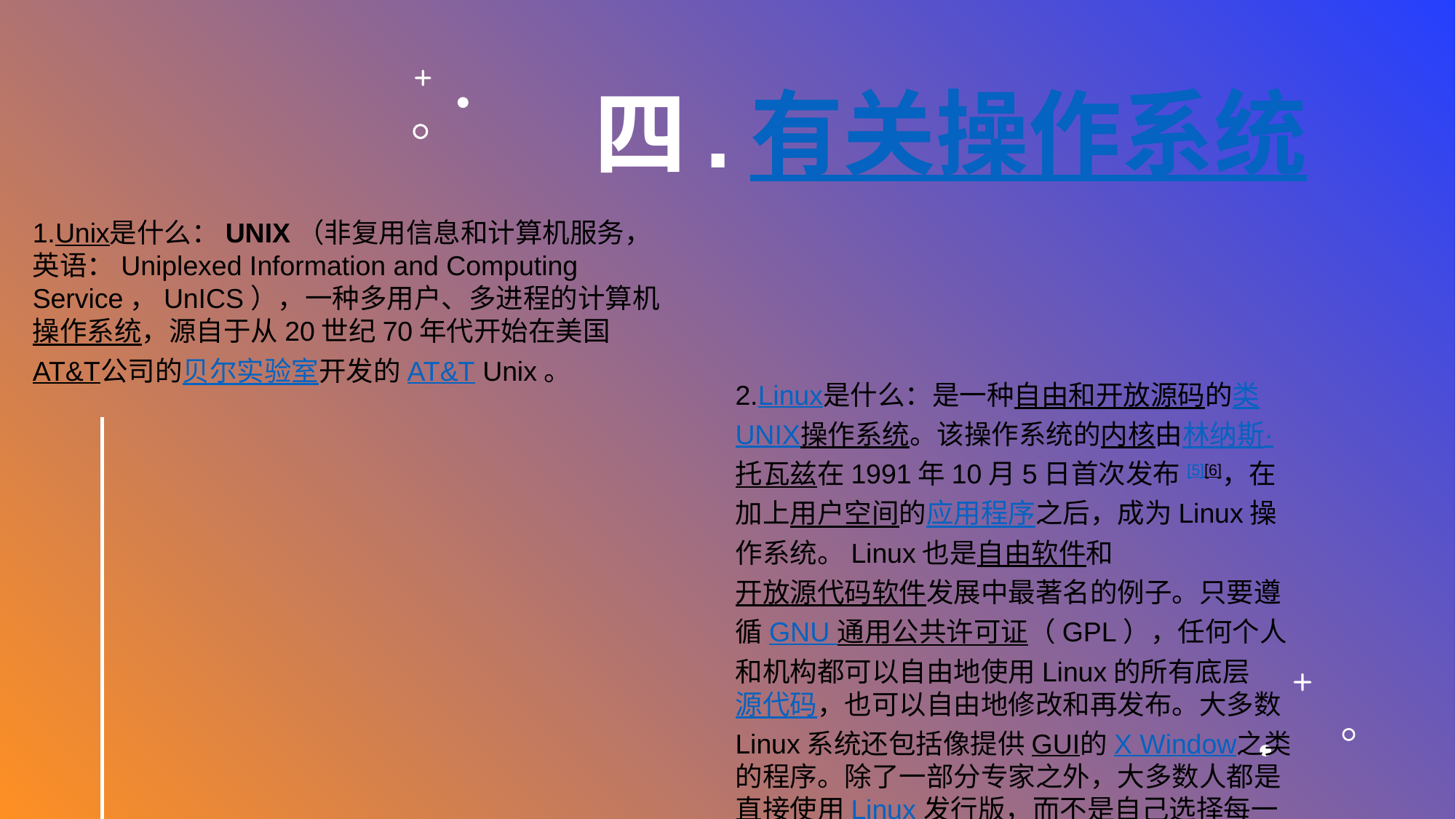

四.有关操作系统

1.Unix是什么：UNIX（非复用信息和计算机服务，英语：Uniplexed Information and Computing Service，UnICS），一种多用户、多进程的计算机操作系统，源自于从20世纪70年代开始在美国AT&T公司的贝尔实验室开发的AT&T Unix。
2.Linux是什么：是一种自由和开放源码的类UNIX操作系统。该操作系统的内核由林纳斯·托瓦兹在1991年10月5日首次发布[5][6]，在加上用户空间的应用程序之后，成为Linux操作系统。Linux也是自由软件和开放源代码软件发展中最著名的例子。只要遵循GNU 通用公共许可证（GPL），任何个人和机构都可以自由地使用Linux的所有底层源代码，也可以自由地修改和再发布。大多数Linux系统还包括像提供GUI的X Window之类的程序。除了一部分专家之外，大多数人都是直接使用Linux 发行版，而不是自己选择每一样组件或自行设置。